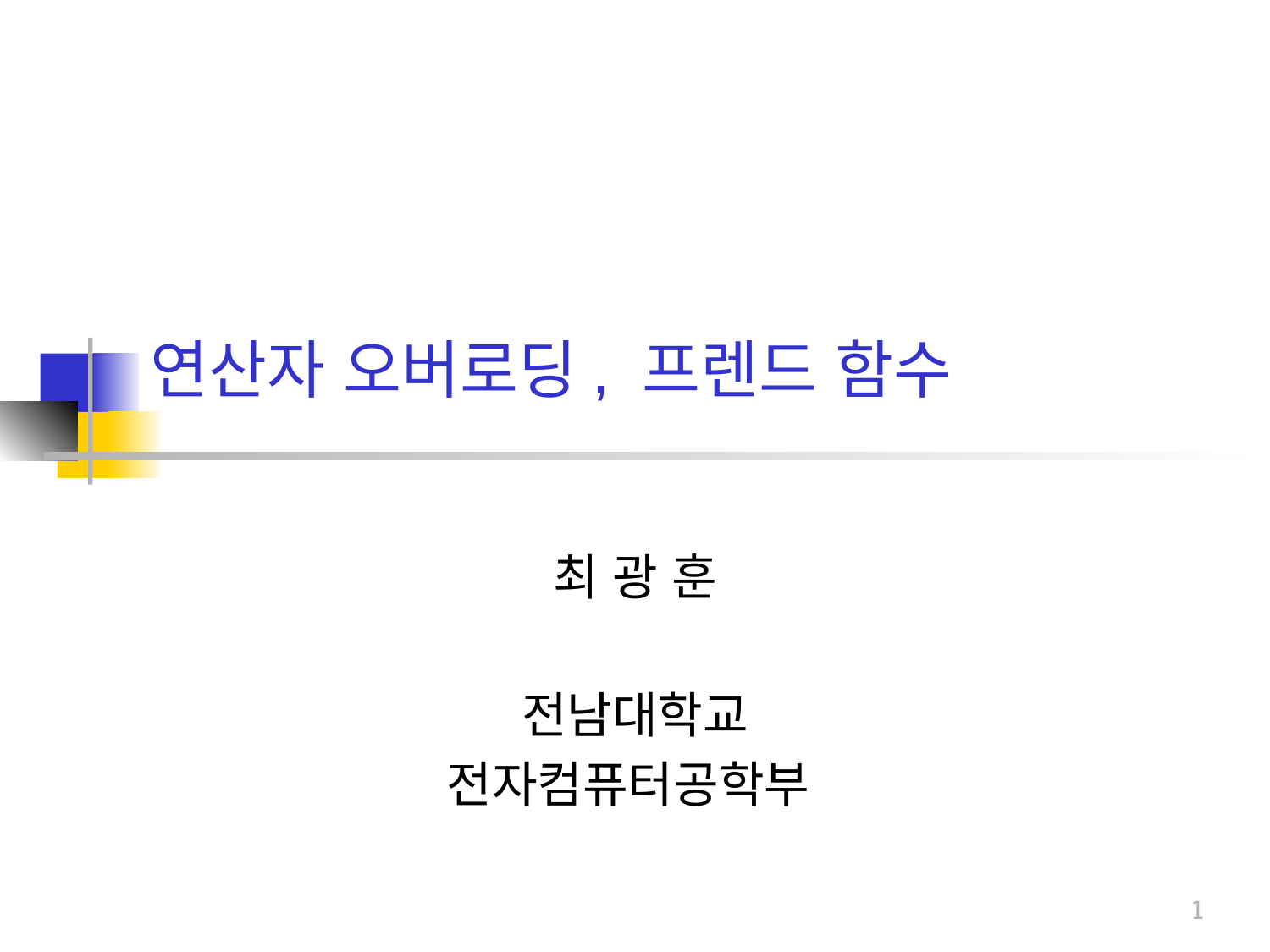

# 연산자 오버로딩, 프렌드 함수
최 광 훈

전남대학교
전자컴퓨터공학부
1